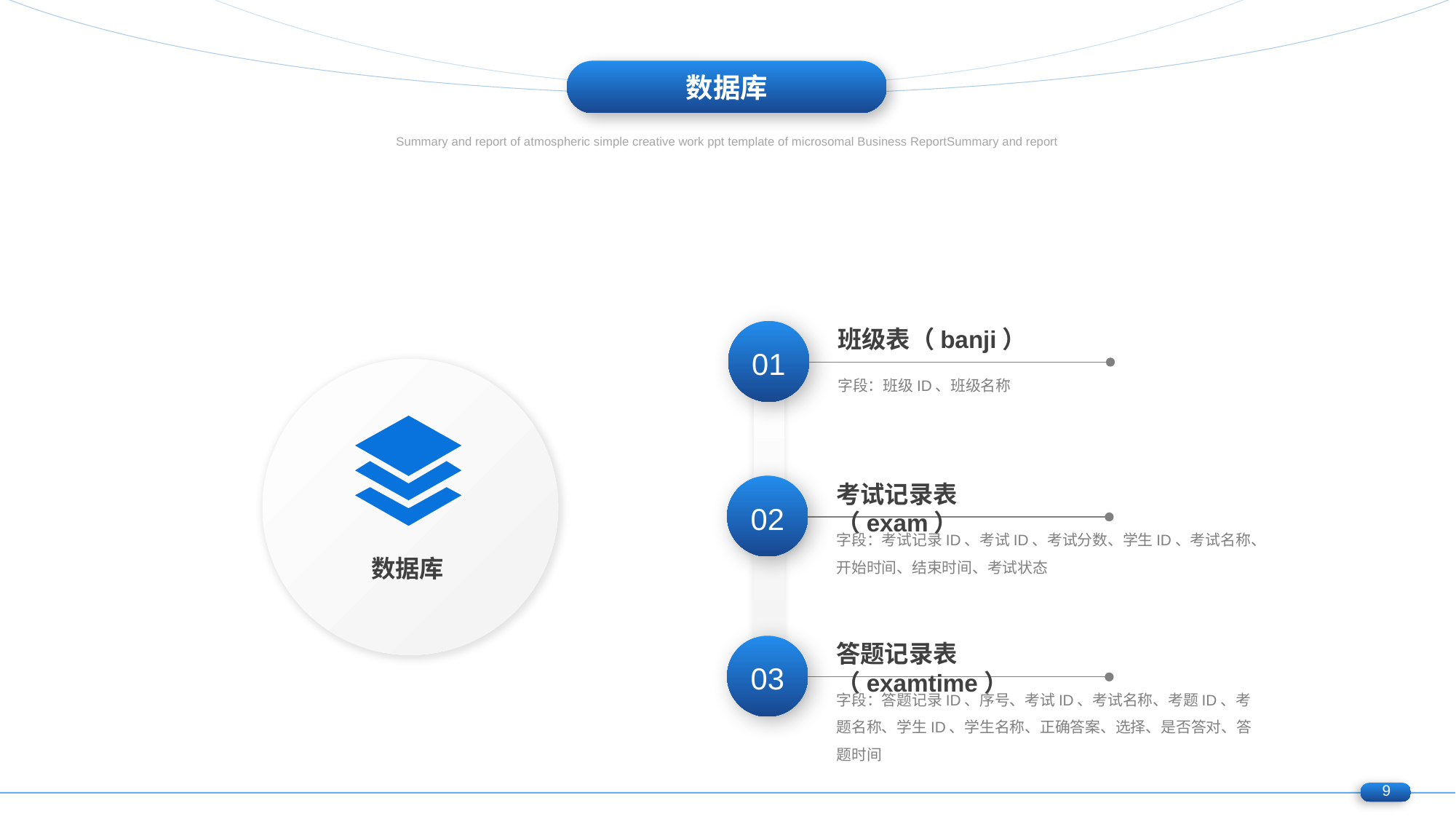

数据库
班级表（banji）

01

字段：班级ID、班级名称

考试记录表（exam）

02
字段：考试记录ID、考试ID、考试分数、学生ID、考试名称、开始时间、结束时间、考试状态
数据库
答题记录表（examtime）

03
字段：答题记录ID、序号、考试ID、考试名称、考题ID、考题名称、学生ID、学生名称、正确答案、选择、是否答对、答题时间